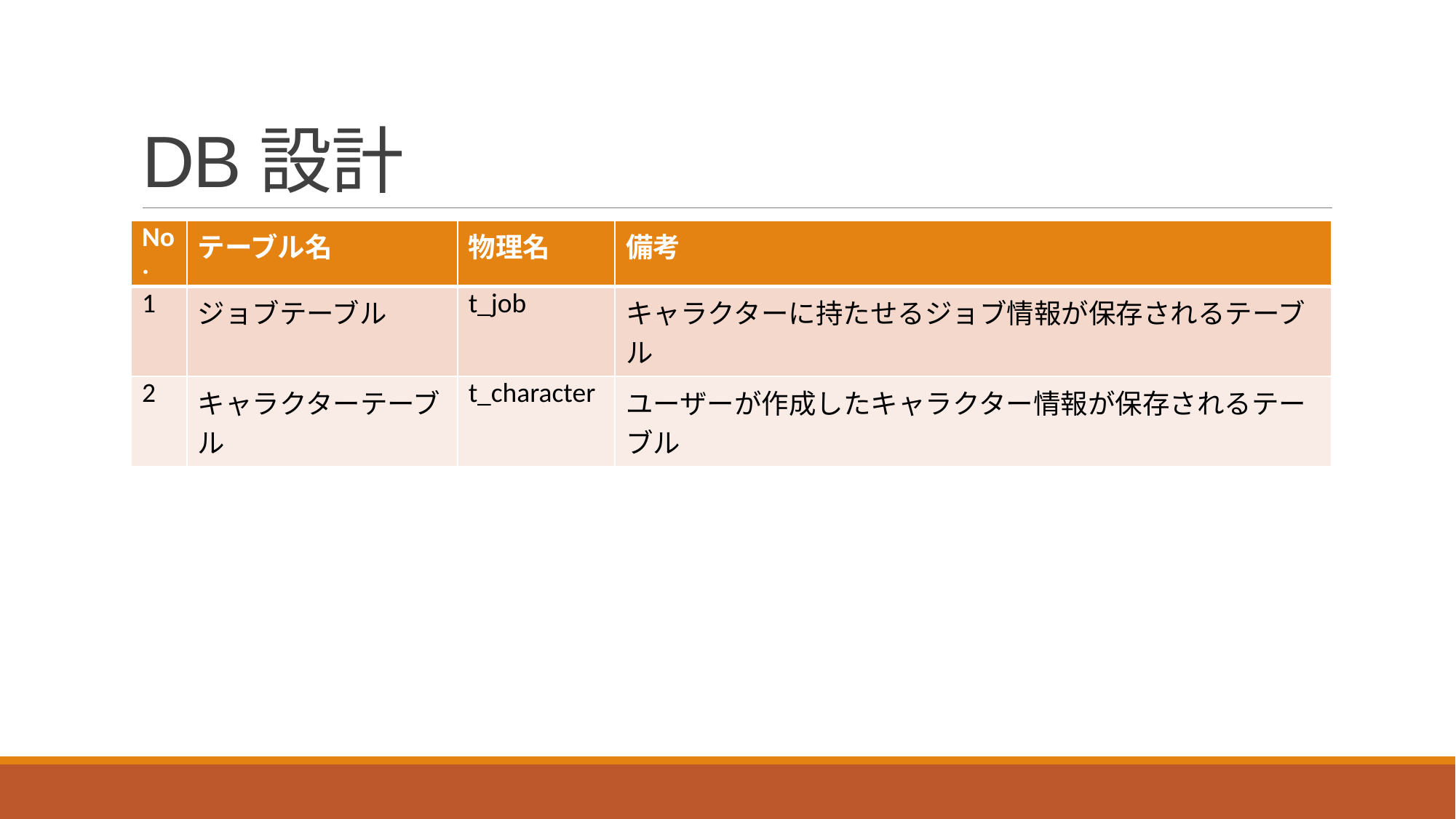

# DB設計
| No. | テーブル名 | 物理名 | 備考 |
| --- | --- | --- | --- |
| 1 | ジョブテーブル | t\_job | キャラクターに持たせるジョブ情報が保存されるテーブル |
| 2 | キャラクターテーブル | t\_character | ユーザーが作成したキャラクター情報が保存されるテーブル |